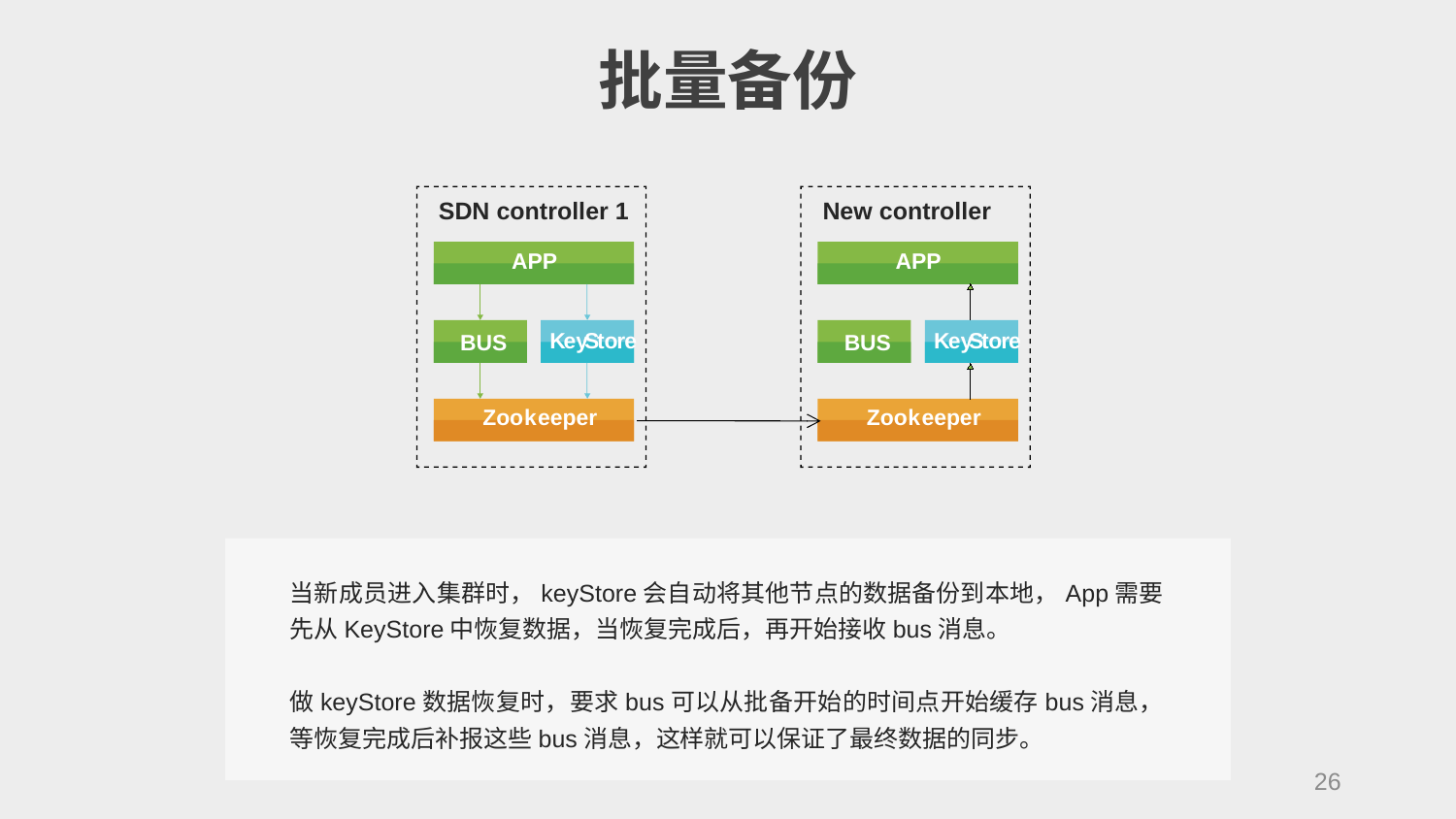

# 批量备份

SDN controller 1
New controller

APP
APP

K
ey
S
t
o
r
e
K
ey
S
t
o
r
e
BUS
BUS

Zoo
k
eeper
Zoo
k
eeper

当新成员进入集群时，keyStore会自动将其他节点的数据备份到本地，App需要先从KeyStore中恢复数据，当恢复完成后，再开始接收bus消息。

做keyStore数据恢复时，要求bus可以从批备开始的时间点开始缓存bus消息，等恢复完成后补报这些bus消息，这样就可以保证了最终数据的同步。
26